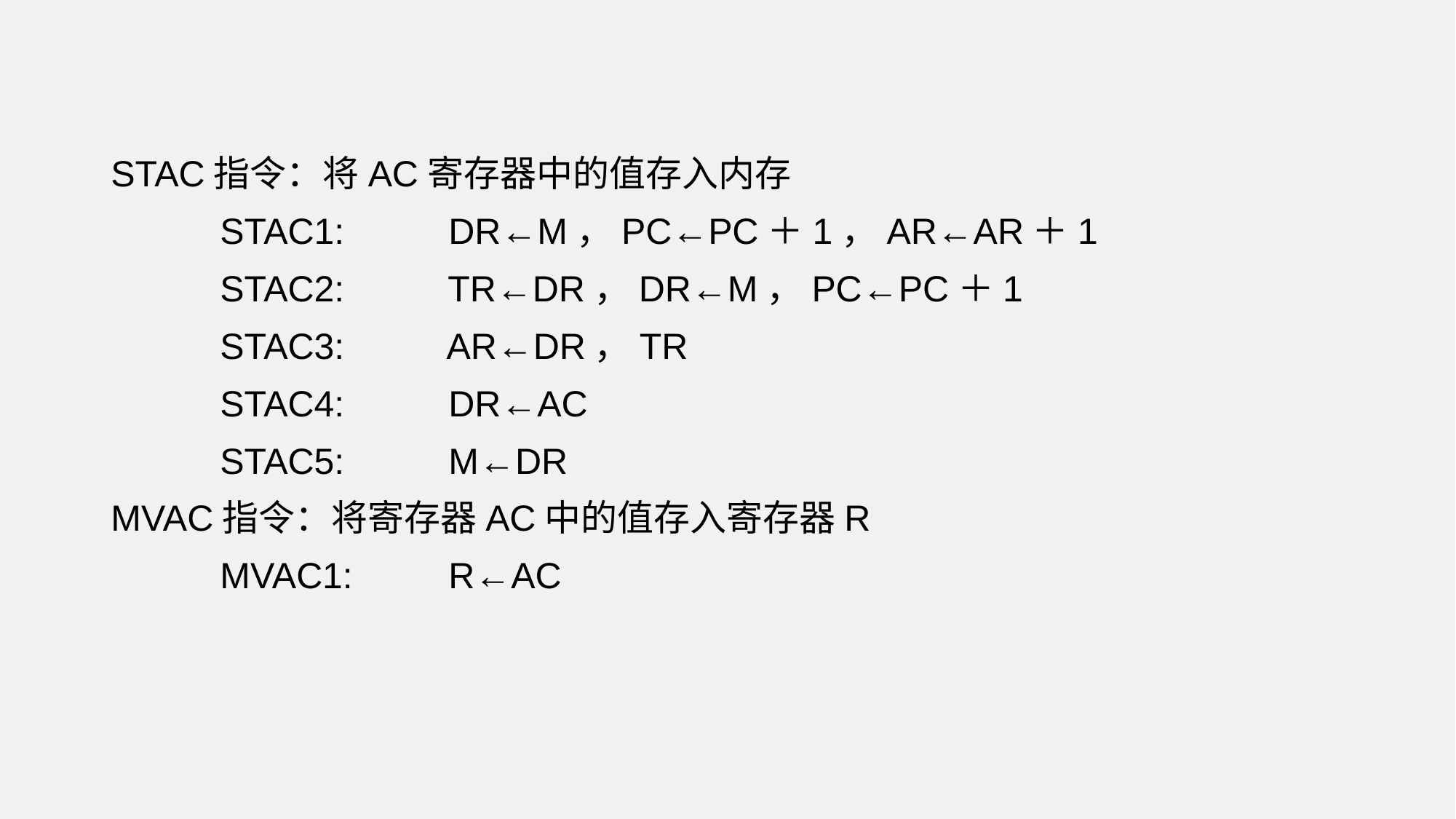

STAC指令：将AC寄存器中的值存入内存
	STAC1:	 DR←M，PC←PC＋1，AR←AR＋1
         	STAC2:	 TR←DR，DR←M，PC←PC＋1
         	STAC3:	 AR←DR，TR
         	STAC4:	 DR←AC
         	STAC5:	 M←DR
MVAC指令：将寄存器AC中的值存入寄存器R
	MVAC1:	 R←AC